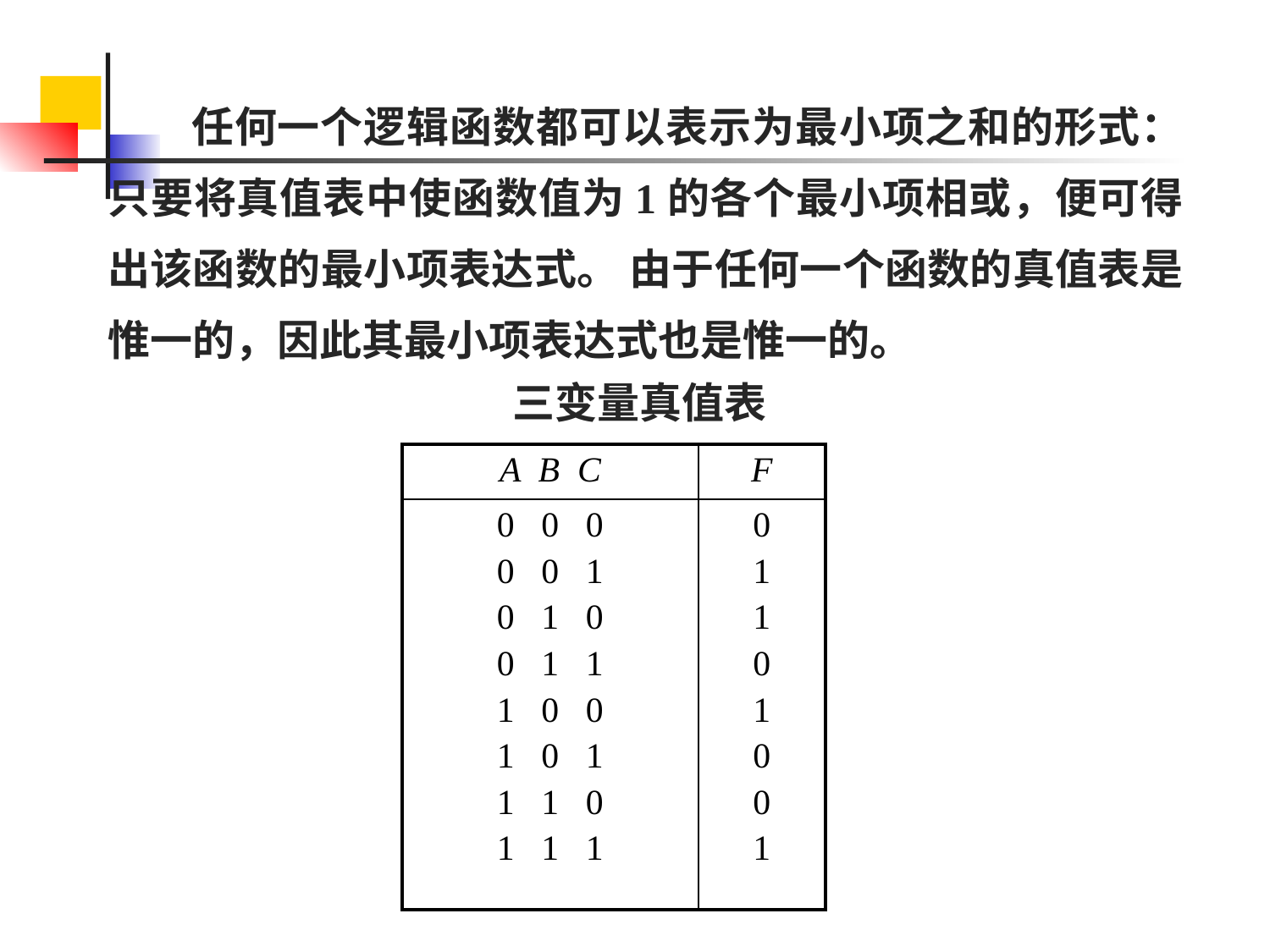

任何一个逻辑函数都可以表示为最小项之和的形式： 只要将真值表中使函数值为1的各个最小项相或，便可得出该函数的最小项表达式。 由于任何一个函数的真值表是惟一的，因此其最小项表达式也是惟一的。
三变量真值表
| A B C | F |
| --- | --- |
| 0 0 0 0 0 1 0 1 0 0 1 1 1 0 0 1 0 1 1 1 0 1 1 1 | 0 1 1 0 1 0 0 1 |